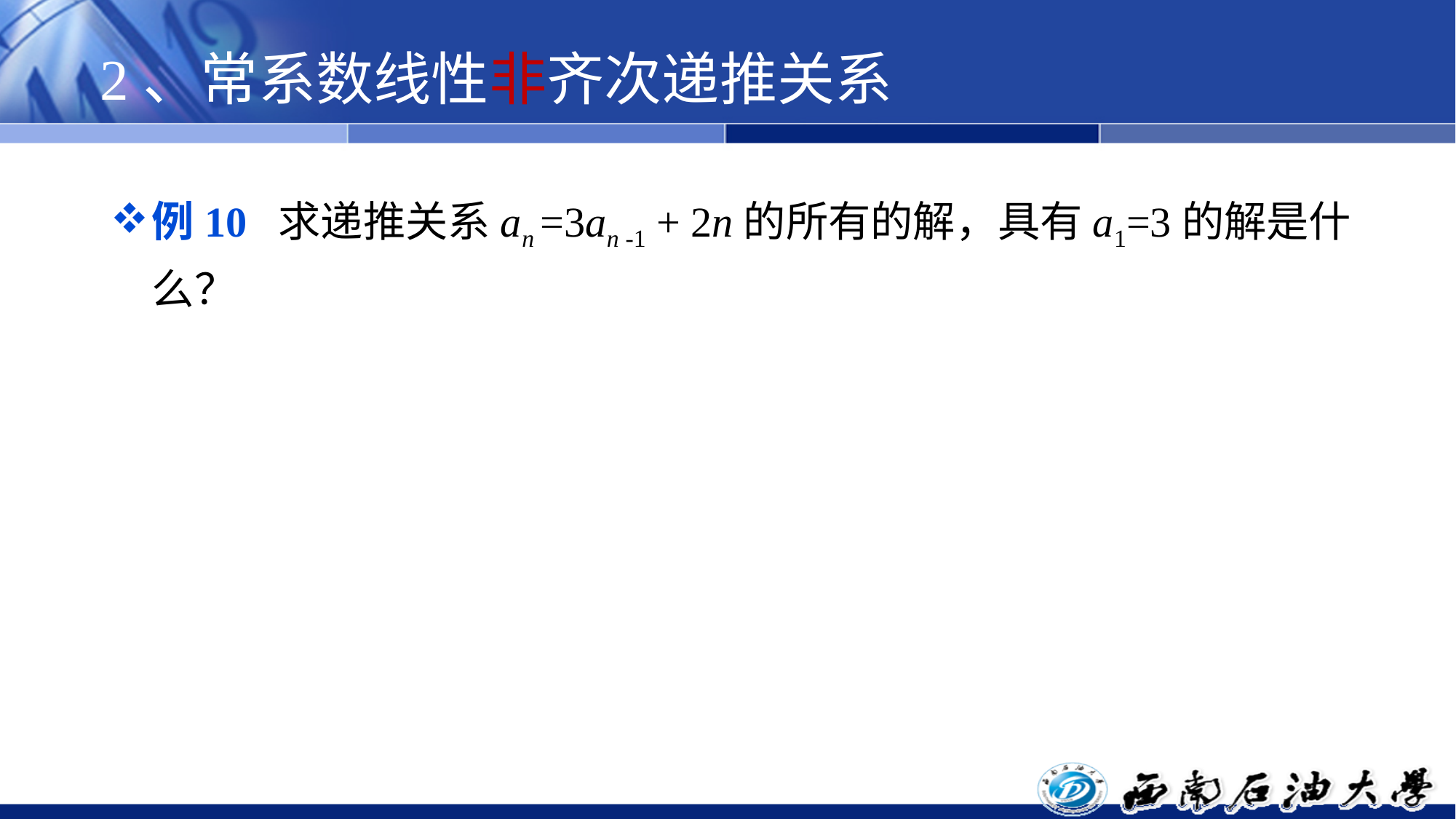

# 2、常系数线性非齐次递推关系
例10  求递推关系an =3an -1 + 2n的所有的解，具有a1=3的解是什么？